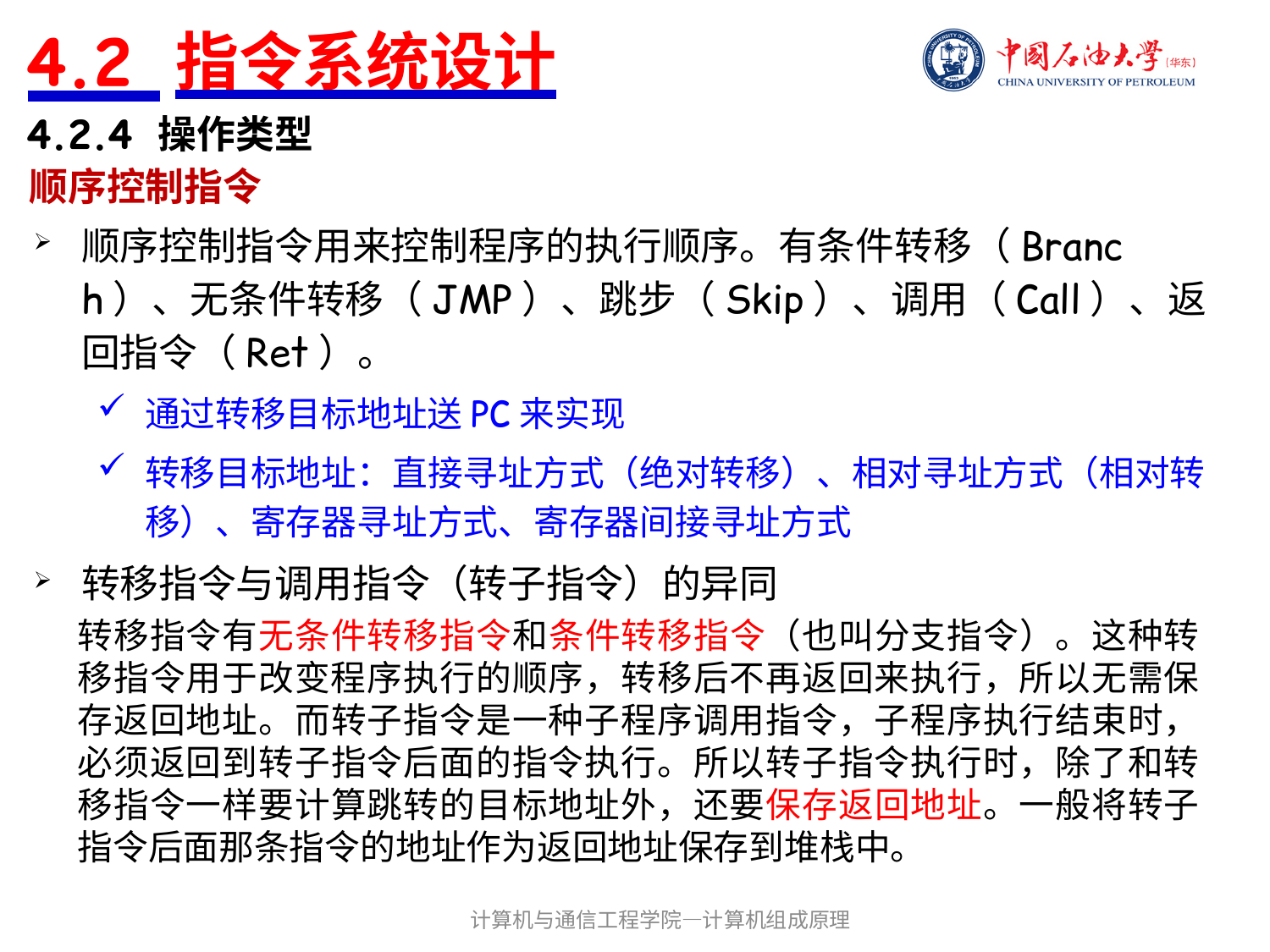

# 4.2 指令系统设计
4.2.4 操作类型
顺序控制指令
顺序控制指令用来控制程序的执行顺序。有条件转移（Branch）、无条件转移（JMP）、跳步（Skip）、调用（Call）、返回指令（Ret）。
通过转移目标地址送PC来实现
转移目标地址：直接寻址方式（绝对转移）、相对寻址方式（相对转移）、寄存器寻址方式、寄存器间接寻址方式
转移指令与调用指令（转子指令）的异同

转移指令有无条件转移指令和条件转移指令（也叫分支指令）。这种转移指令用于改变程序执行的顺序，转移后不再返回来执行，所以无需保存返回地址。而转子指令是一种子程序调用指令，子程序执行结束时，必须返回到转子指令后面的指令执行。所以转子指令执行时，除了和转移指令一样要计算跳转的目标地址外，还要保存返回地址。一般将转子指令后面那条指令的地址作为返回地址保存到堆栈中。
计算机与通信工程学院—计算机组成原理
48